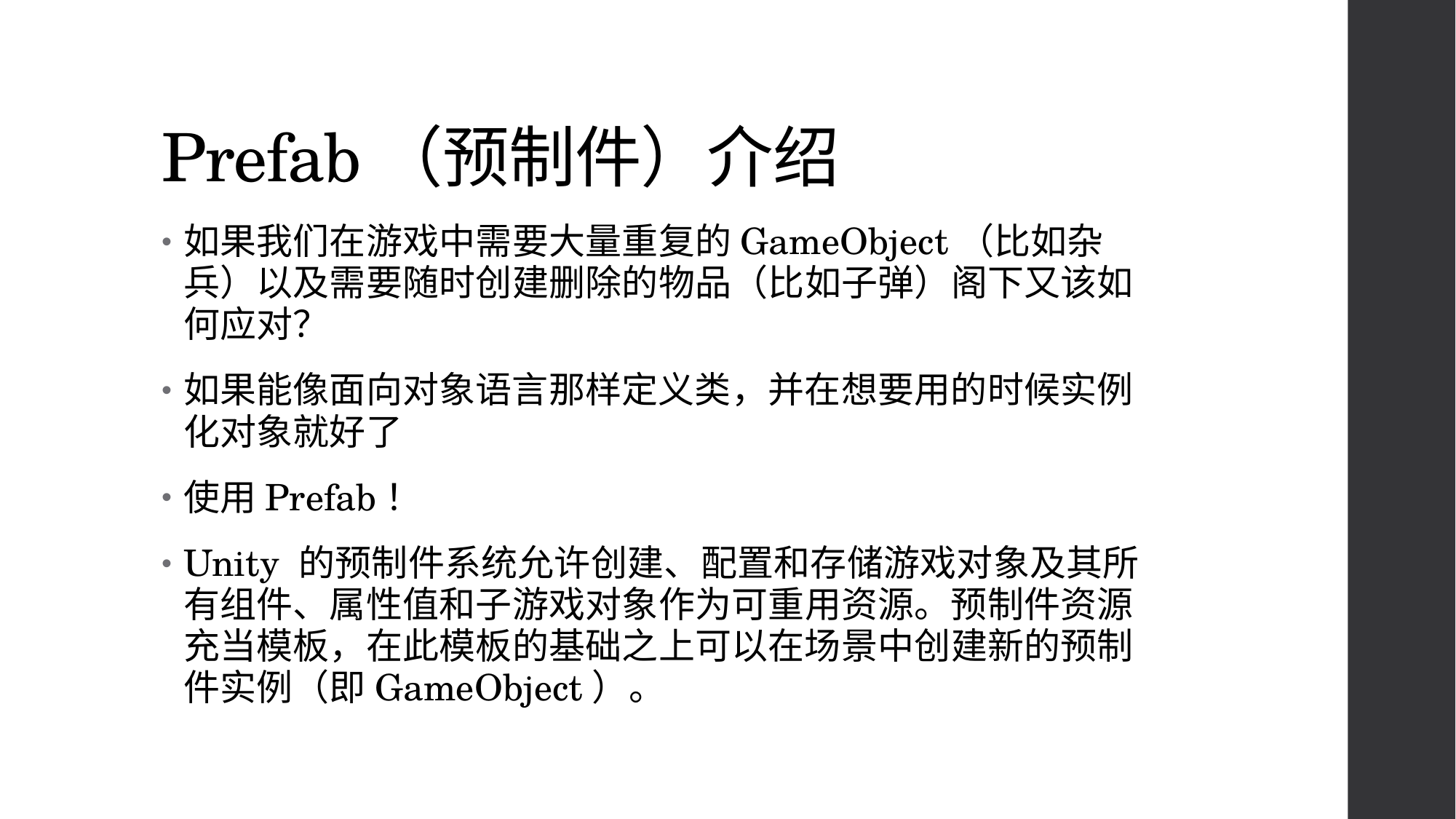

# Prefab（预制件）介绍
如果我们在游戏中需要大量重复的GameObject（比如杂兵）以及需要随时创建删除的物品（比如子弹）阁下又该如何应对？
如果能像面向对象语言那样定义类，并在想要用的时候实例化对象就好了
使用Prefab！
Unity 的预制件系统允许创建、配置和存储游戏对象及其所有组件、属性值和子游戏对象作为可重用资源。预制件资源充当模板，在此模板的基础之上可以在场景中创建新的预制件实例（即GameObject）。